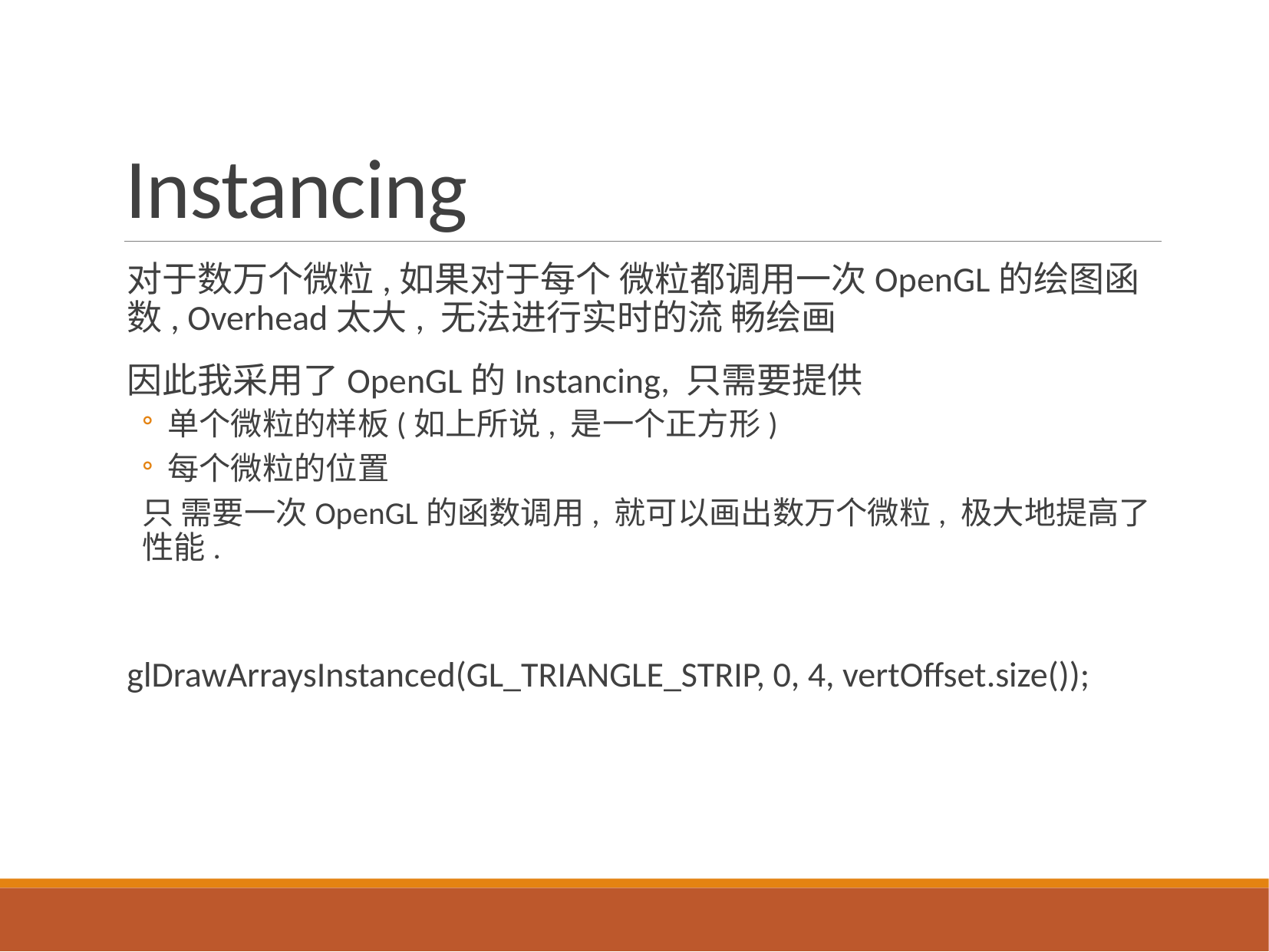

# Instancing
对于数万个微粒,如果对于每个 微粒都调用一次OpenGL的绘图函数, Overhead太大, 无法进行实时的流 畅绘画
因此我采用了OpenGL的Instancing, 只需要提供
单个微粒的样板(如上所说, 是一个正方形)
每个微粒的位置
只 需要一次OpenGL的函数调用, 就可以画出数万个微粒, 极大地提高了性能.

glDrawArraysInstanced(GL_TRIANGLE_STRIP, 0, 4, vertOffset.size());